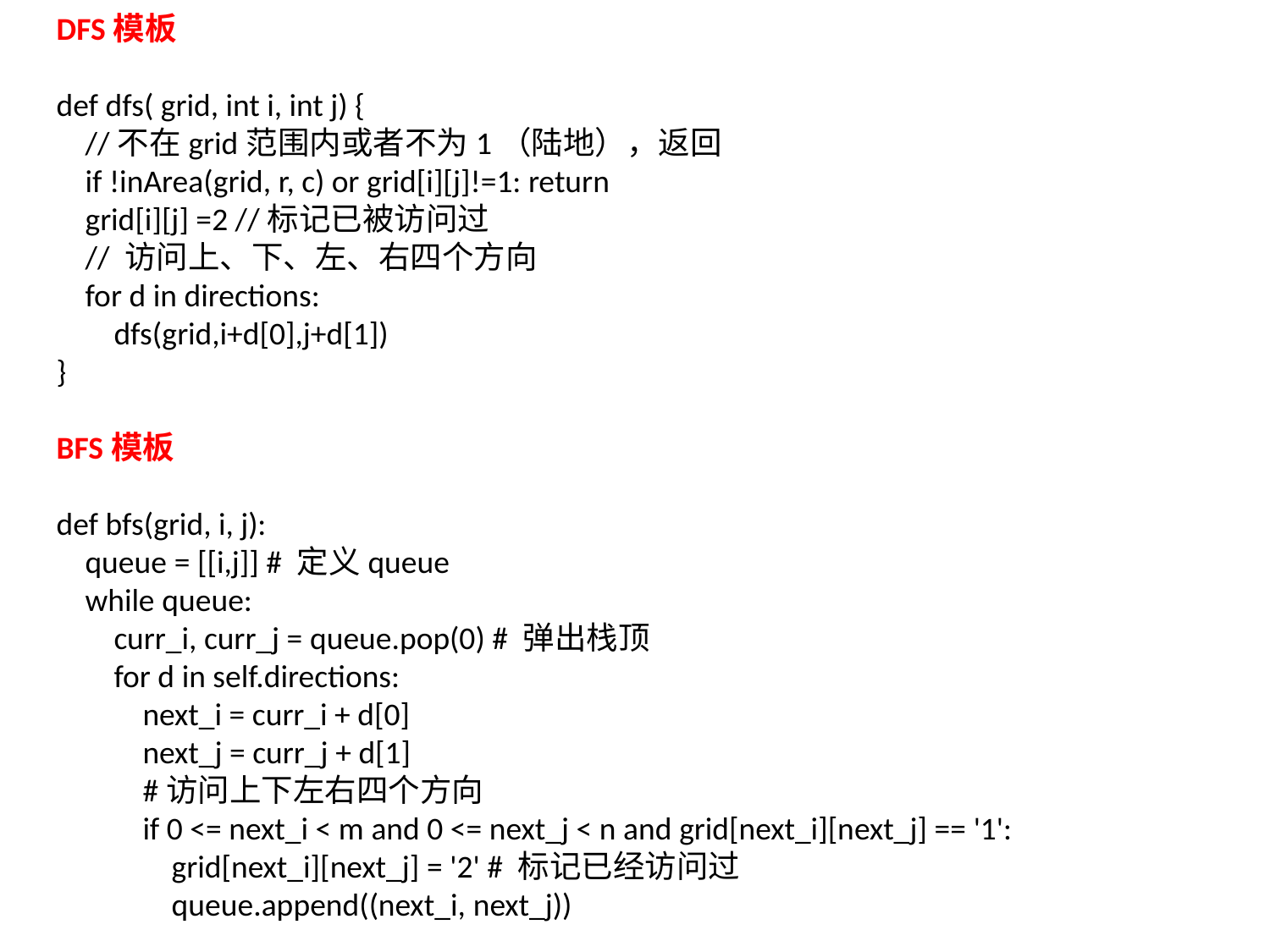

DFS模板
def dfs( grid, int i, int j) {
    //不在grid范围内或者不为1（陆地），返回
    if !inArea(grid, r, c) or grid[i][j]!=1: return
    grid[i][j] =2 //标记已被访问过
    // 访问上、下、左、右四个方向
    for d in directions:
        dfs(grid,i+d[0],j+d[1])
}

BFS模板
def bfs(grid, i, j):
    queue = [[i,j]] # 定义queue
    while queue:
        curr_i, curr_j = queue.pop(0) # 弹出栈顶
        for d in self.directions:
            next_i = curr_i + d[0]
            next_j = curr_j + d[1]
            #访问上下左右四个方向
            if 0 <= next_i < m and 0 <= next_j < n and grid[next_i][next_j] == '1':
                grid[next_i][next_j] = '2' # 标记已经访问过
                queue.append((next_i, next_j))